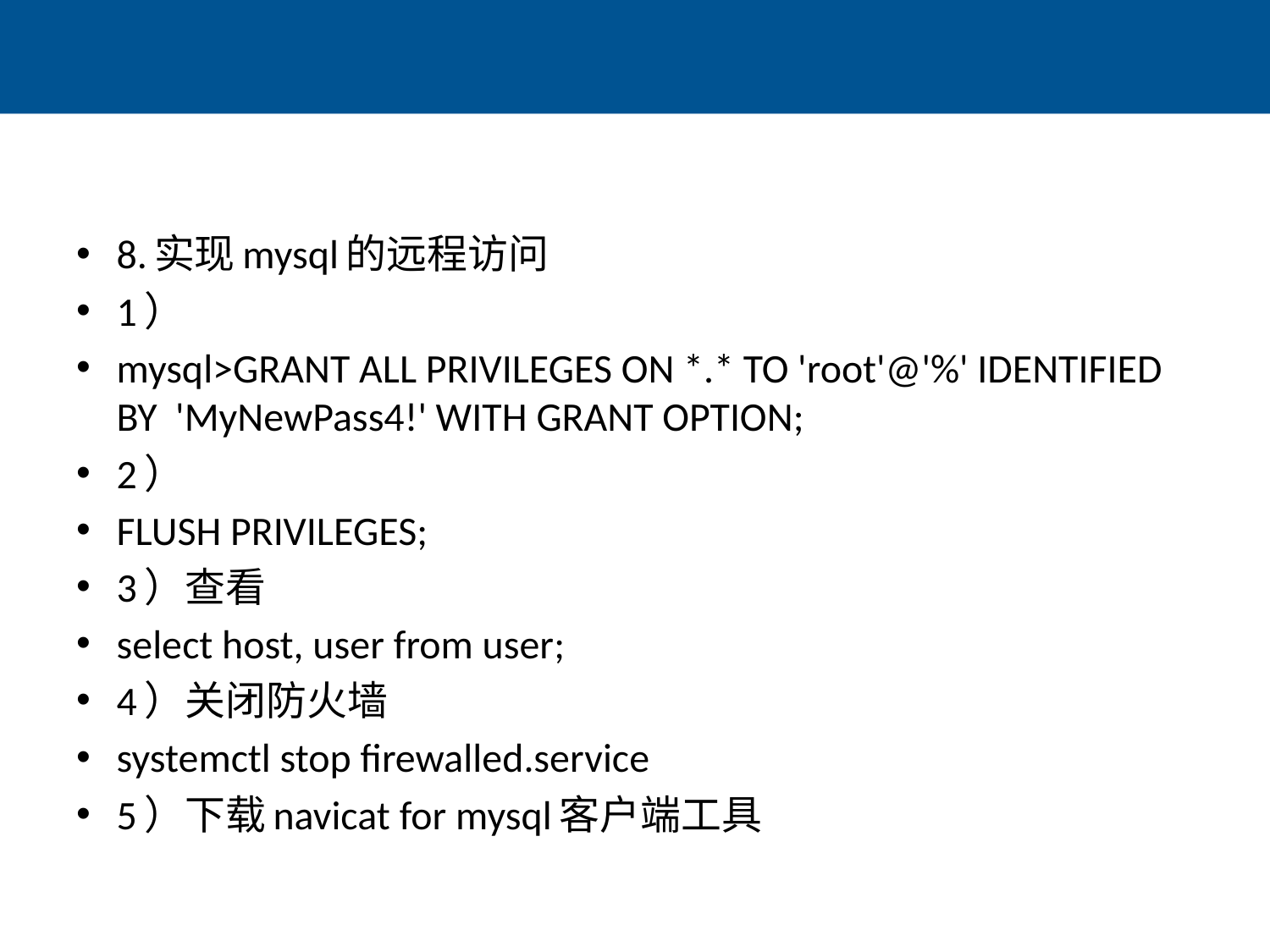

#
8.实现mysql的远程访问
1）
mysql>GRANT ALL PRIVILEGES ON *.* TO 'root'@'%' IDENTIFIED BY  'MyNewPass4!' WITH GRANT OPTION;
2）
FLUSH PRIVILEGES;
3）查看
select host, user from user;
4）关闭防火墙
systemctl stop firewalled.service
5）下载navicat for mysql客户端工具